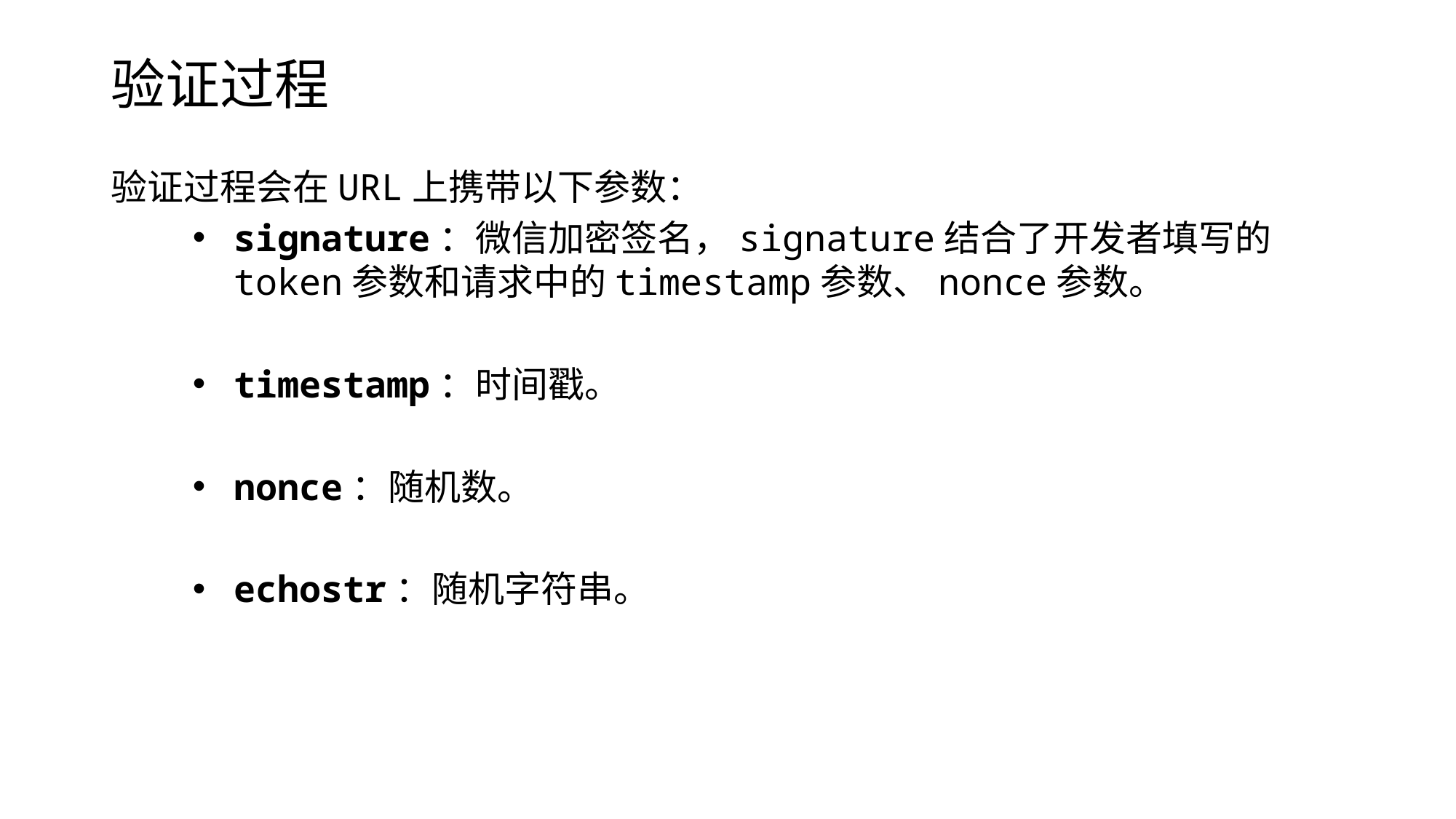

# 验证过程
验证过程会在URL上携带以下参数：
signature：微信加密签名，signature结合了开发者填写的token参数和请求中的timestamp参数、nonce参数。

timestamp：时间戳。

nonce：随机数。

echostr：随机字符串。